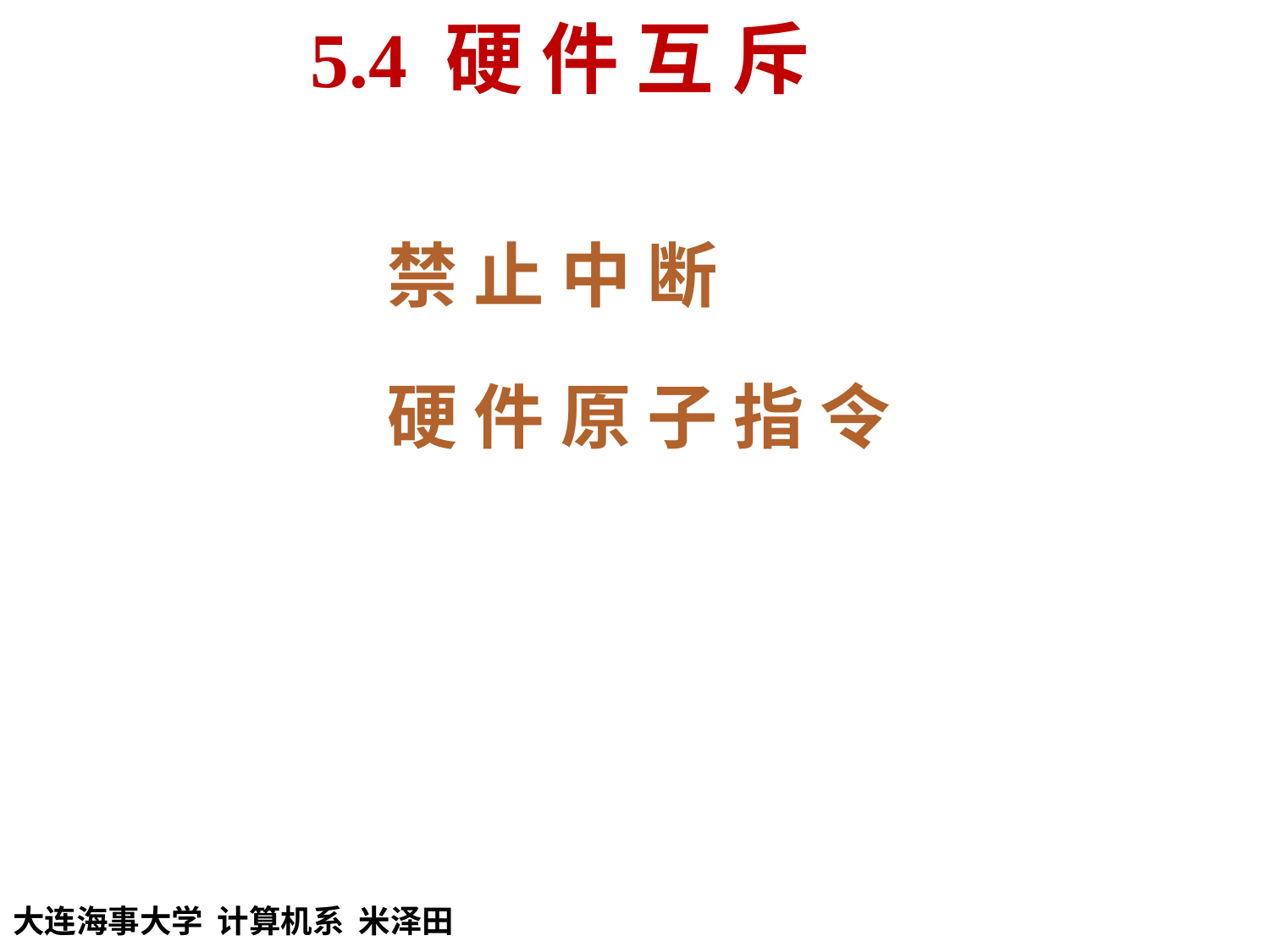

5.4 硬 件 互 斥
禁 止 中 断
硬 件 原 子 指 令
大连海事大学  计算机系  米泽田